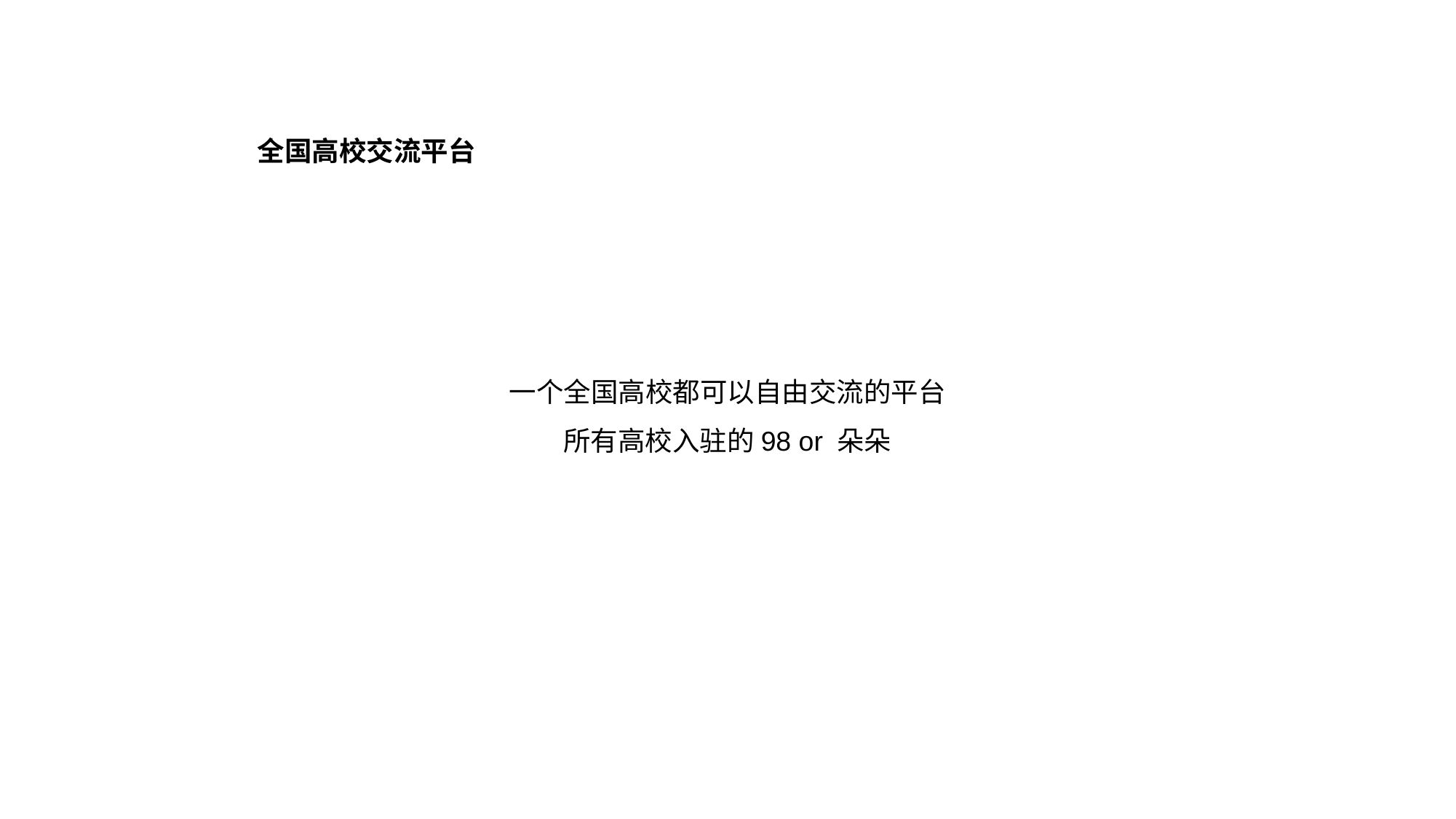

全国高校交流平台
一个全国高校都可以自由交流的平台
所有高校入驻的98 or 朵朵